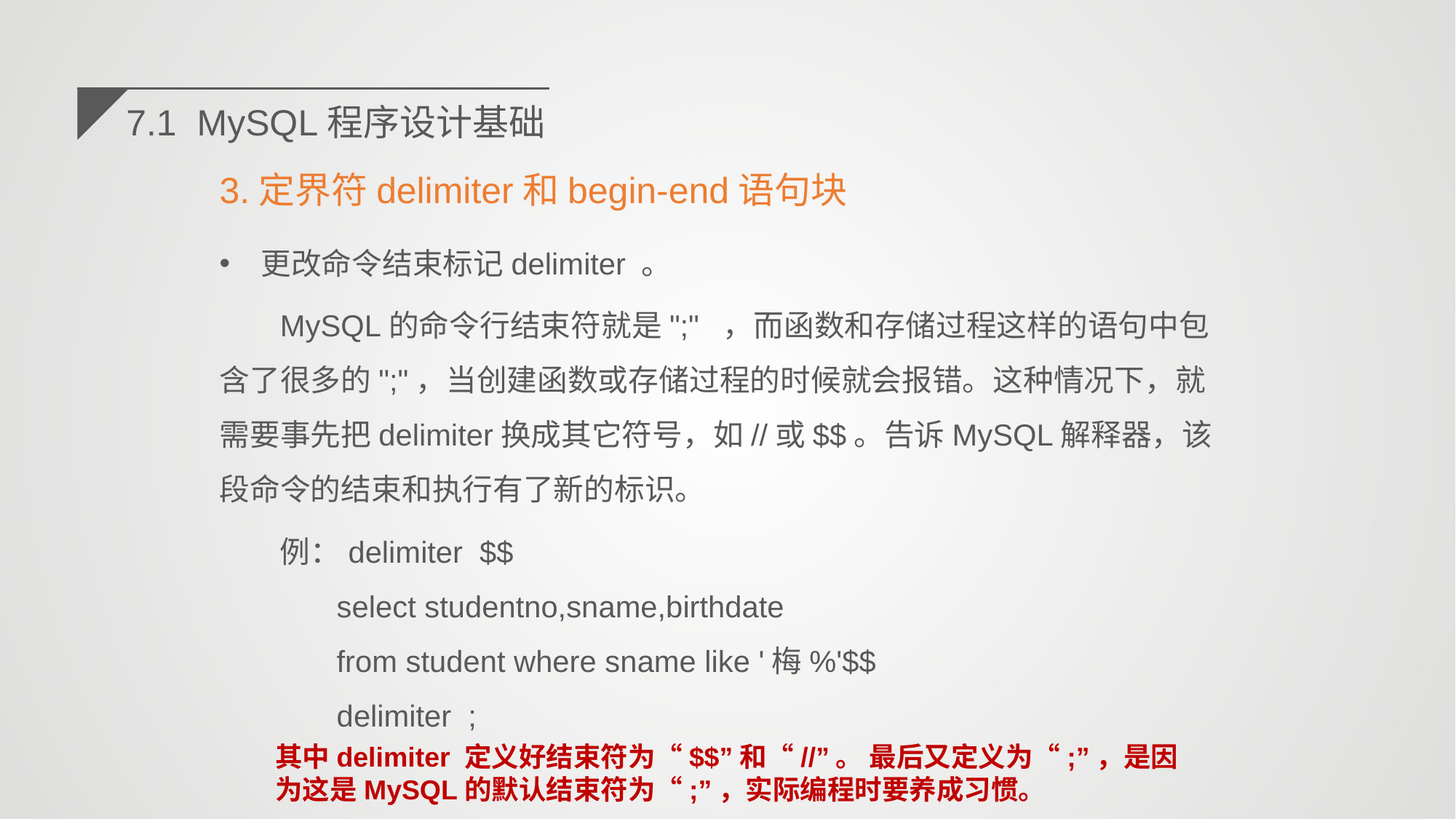

7.1  MySQL程序设计基础

3.定界符delimiter和begin-end语句块
 更改命令结束标记delimiter 。
MySQL的命令行结束符就是";"  ，而函数和存储过程这样的语句中包含了很多的";"，当创建函数或存储过程的时候就会报错。这种情况下，就需要事先把delimiter换成其它符号，如//或$$。告诉MySQL解释器，该段命令的结束和执行有了新的标识。
例：delimiter  $$
              select studentno,sname,birthdate
              from student where sname like '梅%'$$
              delimiter  ;

其中delimiter 定义好结束符为“$$”和“//”。 最后又定义为“;”，是因为这是MySQL的默认结束符为“;”，实际编程时要养成习惯。